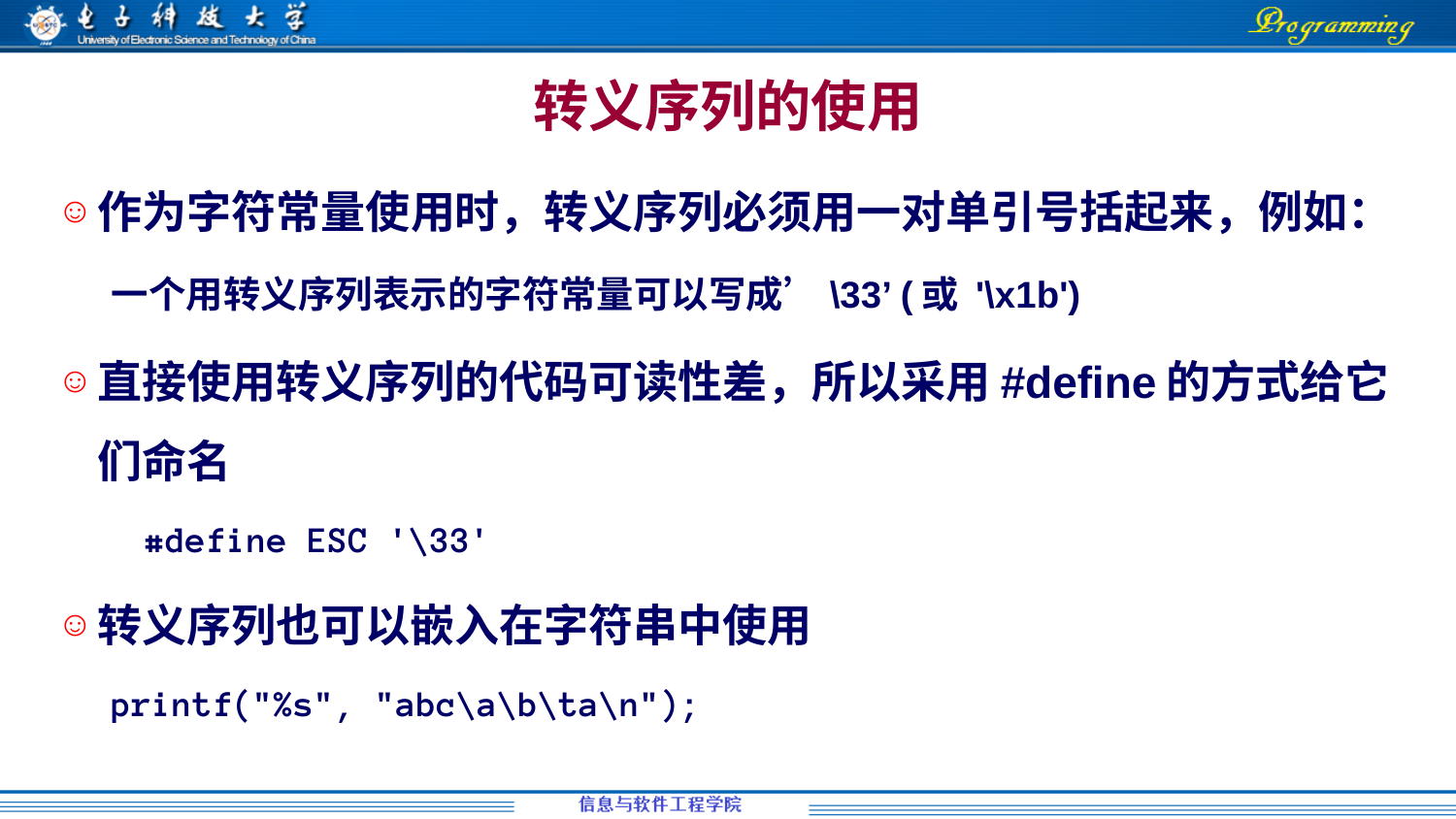

# 转义序列的使用
作为字符常量使用时，转义序列必须用一对单引号括起来，例如：
一个用转义序列表示的字符常量可以写成’\33’ (或 '\x1b')
直接使用转义序列的代码可读性差，所以采用#define的方式给它们命名
	#define ESC '\33'
转义序列也可以嵌入在字符串中使用
printf("%s", "abc\a\b\ta\n");